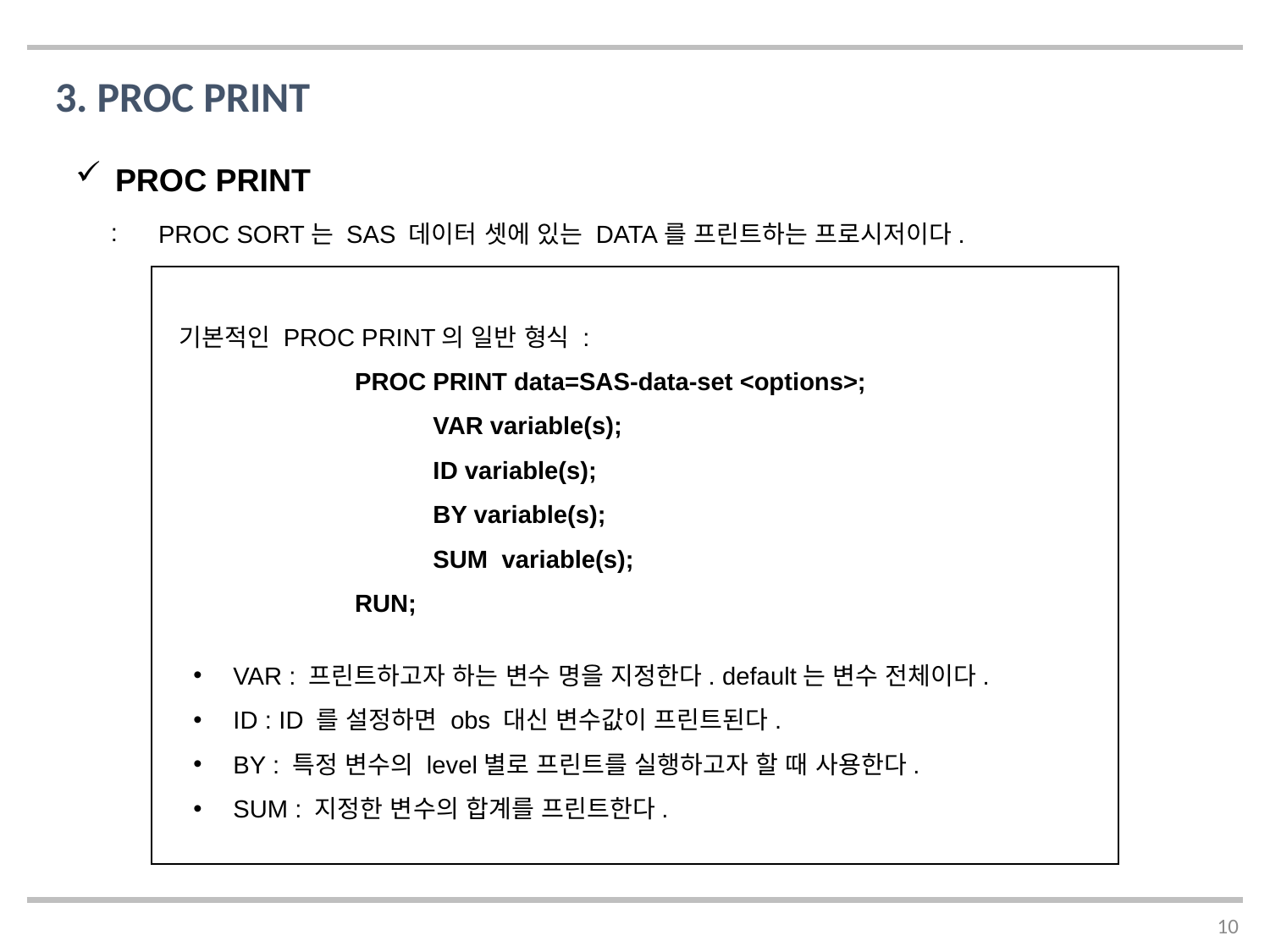

3. PROC PRINT
PROC PRINT
PROC SORT는 SAS 데이터 셋에 있는 DATA를 프린트하는 프로시저이다.

기본적인 PROC PRINT의 일반 형식 :
	       PROC PRINT data=SAS-data-set <options>;
		VAR variable(s);
		ID variable(s);
		BY variable(s);
		SUM  variable(s);
	       RUN;
VAR : 프린트하고자 하는 변수 명을 지정한다. default는 변수 전체이다.
ID : ID 를 설정하면 obs 대신 변수값이 프린트된다.
BY : 특정 변수의 level별로 프린트를 실행하고자 할 때 사용한다.
SUM : 지정한 변수의 합계를 프린트한다.